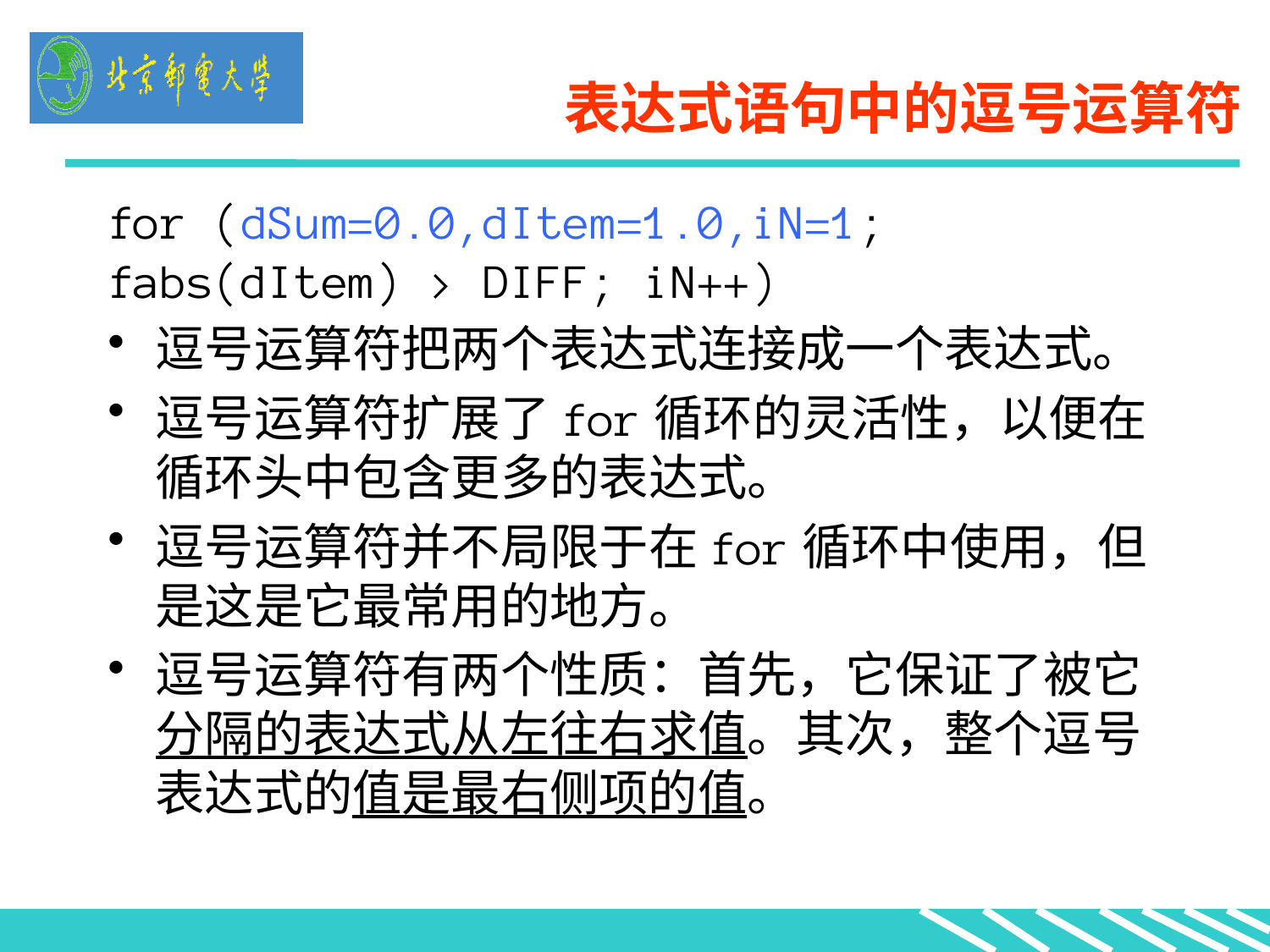

# 表达式语句中的逗号运算符
for (dSum=0.0,dItem=1.0,iN=1; fabs(dItem) > DIFF; iN++)
逗号运算符把两个表达式连接成一个表达式。
逗号运算符扩展了for循环的灵活性，以便在循环头中包含更多的表达式。
逗号运算符并不局限于在for循环中使用，但是这是它最常用的地方。
逗号运算符有两个性质：首先，它保证了被它分隔的表达式从左往右求值。其次，整个逗号表达式的值是最右侧项的值。